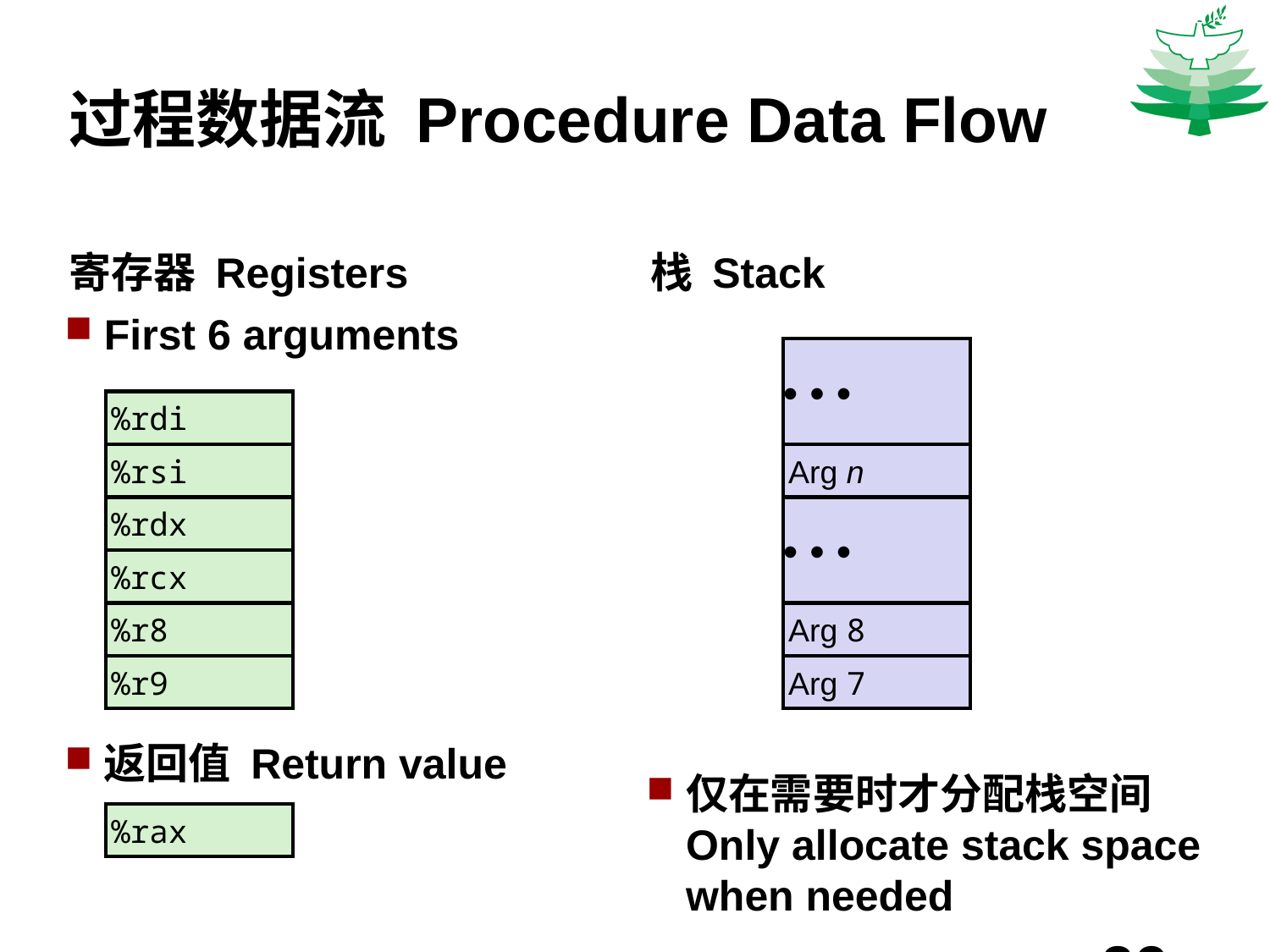

Carnegie Mellon
# 过程数据流 Procedure Data Flow
寄存器 Registers
栈 Stack
First 6 arguments

返回值 Return value
• • •
Arg n
• • •
Arg 8
Arg 7
%rdi
%rsi
%rdx
%rcx
%r8
%r9
仅在需要时才分配栈空间 Only allocate stack space when needed
%rax